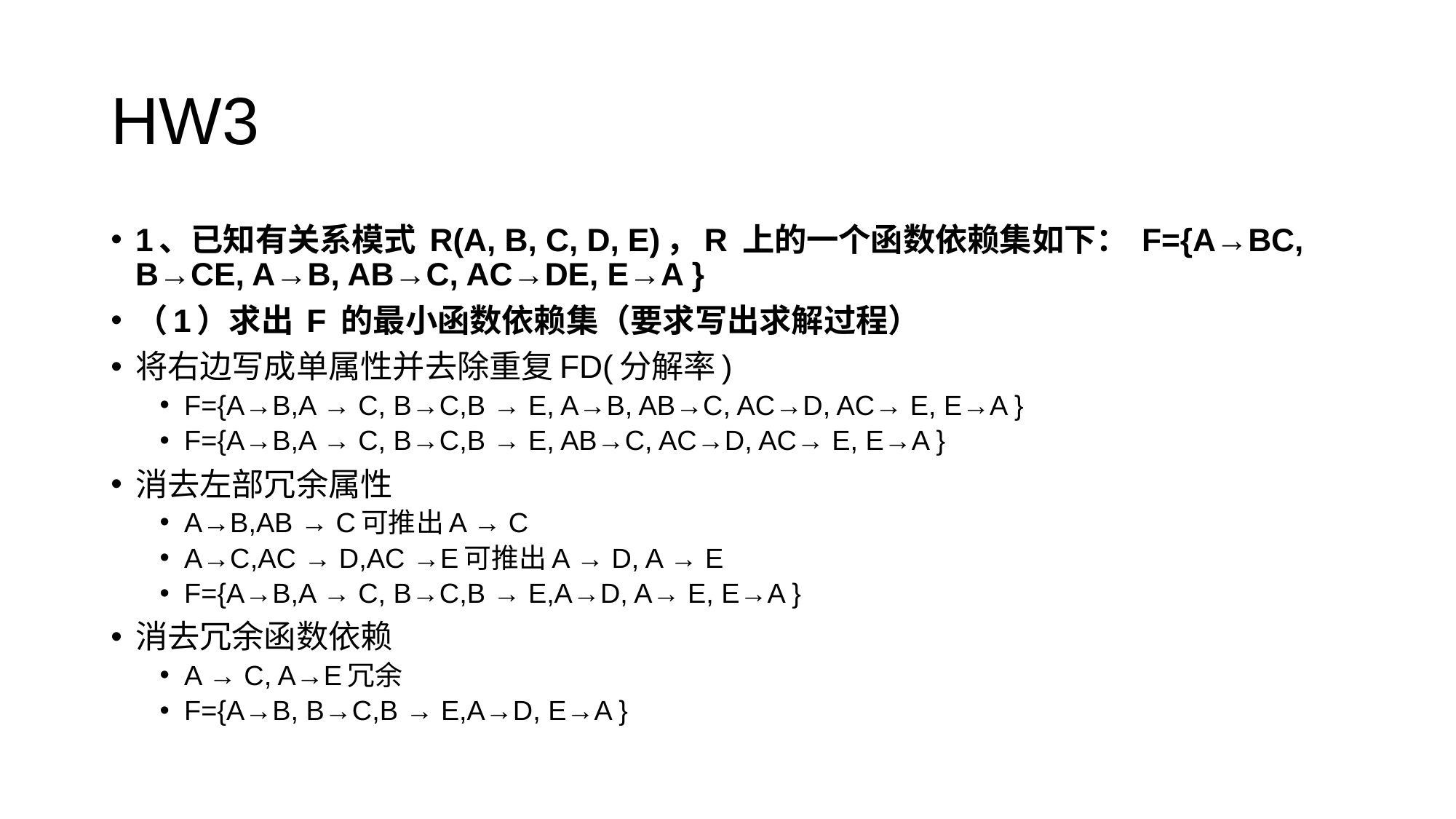

# HW3
1、已知有关系模式 R(A, B, C, D, E)，R 上的一个函数依赖集如下： F={A→BC, B→CE, A→B, AB→C, AC→DE, E→A }
（1）求出 F 的最小函数依赖集（要求写出求解过程）
将右边写成单属性并去除重复FD(分解率)
F={A→B,A → C, B→C,B → E, A→B, AB→C, AC→D, AC→ E, E→A }
F={A→B,A → C, B→C,B → E, AB→C, AC→D, AC→ E, E→A }
消去左部冗余属性
A→B,AB → C可推出A → C
A→C,AC → D,AC →E可推出A → D, A → E
F={A→B,A → C, B→C,B → E,A→D, A→ E, E→A }
消去冗余函数依赖
A → C, A→E冗余
F={A→B, B→C,B → E,A→D, E→A }